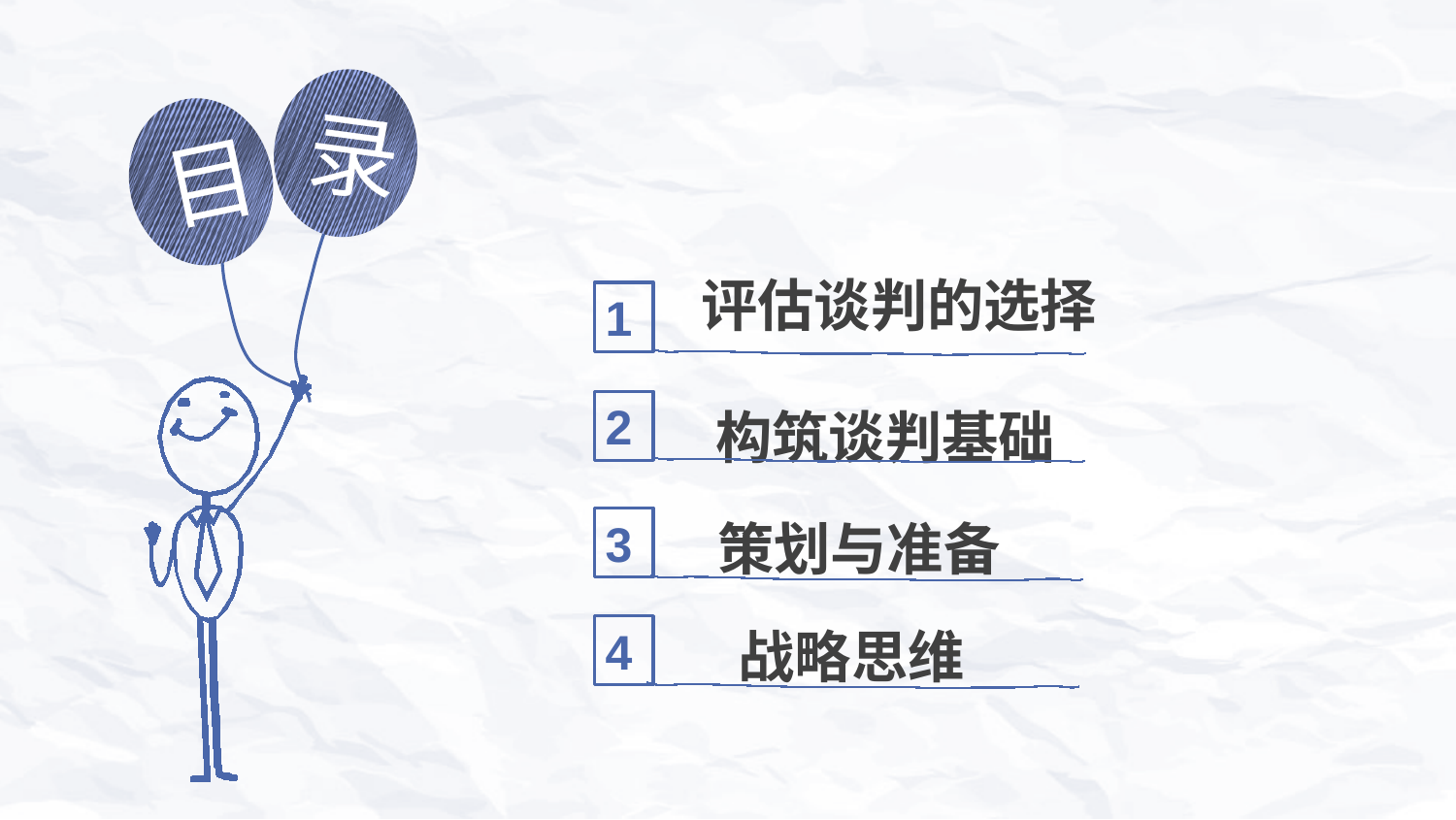

录

目

 评估谈判的选择
1

2
构筑谈判基础

3
策划与准备

 战略思维
4